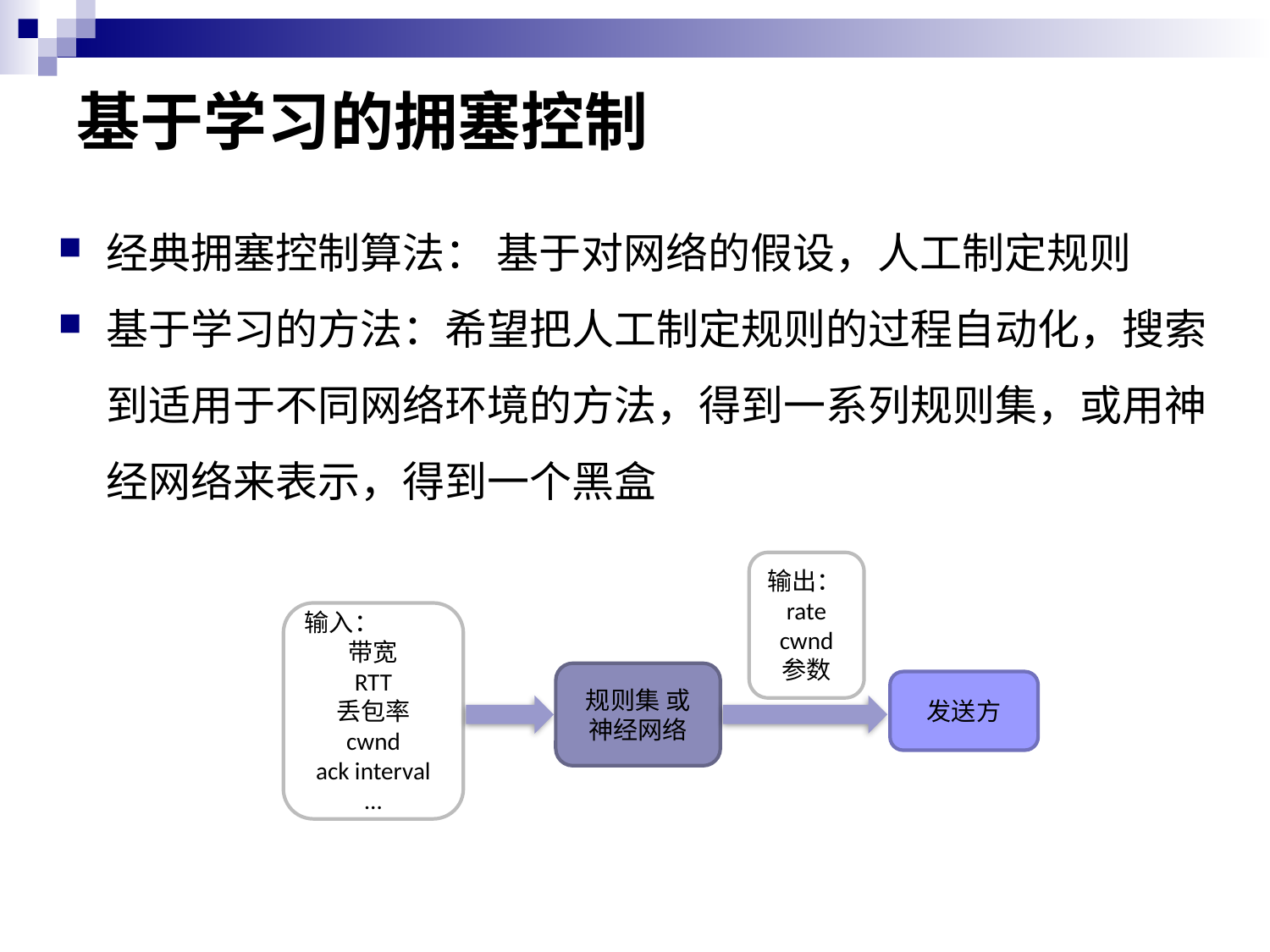

# 基于学习的拥塞控制
经典拥塞控制算法： 基于对网络的假设，人工制定规则
基于学习的方法：希望把人工制定规则的过程自动化，搜索到适用于不同网络环境的方法，得到一系列规则集，或用神经网络来表示，得到一个黑盒
输出：
rate
cwnd
参数
输入：
带宽
RTT
丢包率
cwnd
ack interval
…
规则集 或
神经网络
发送方

43